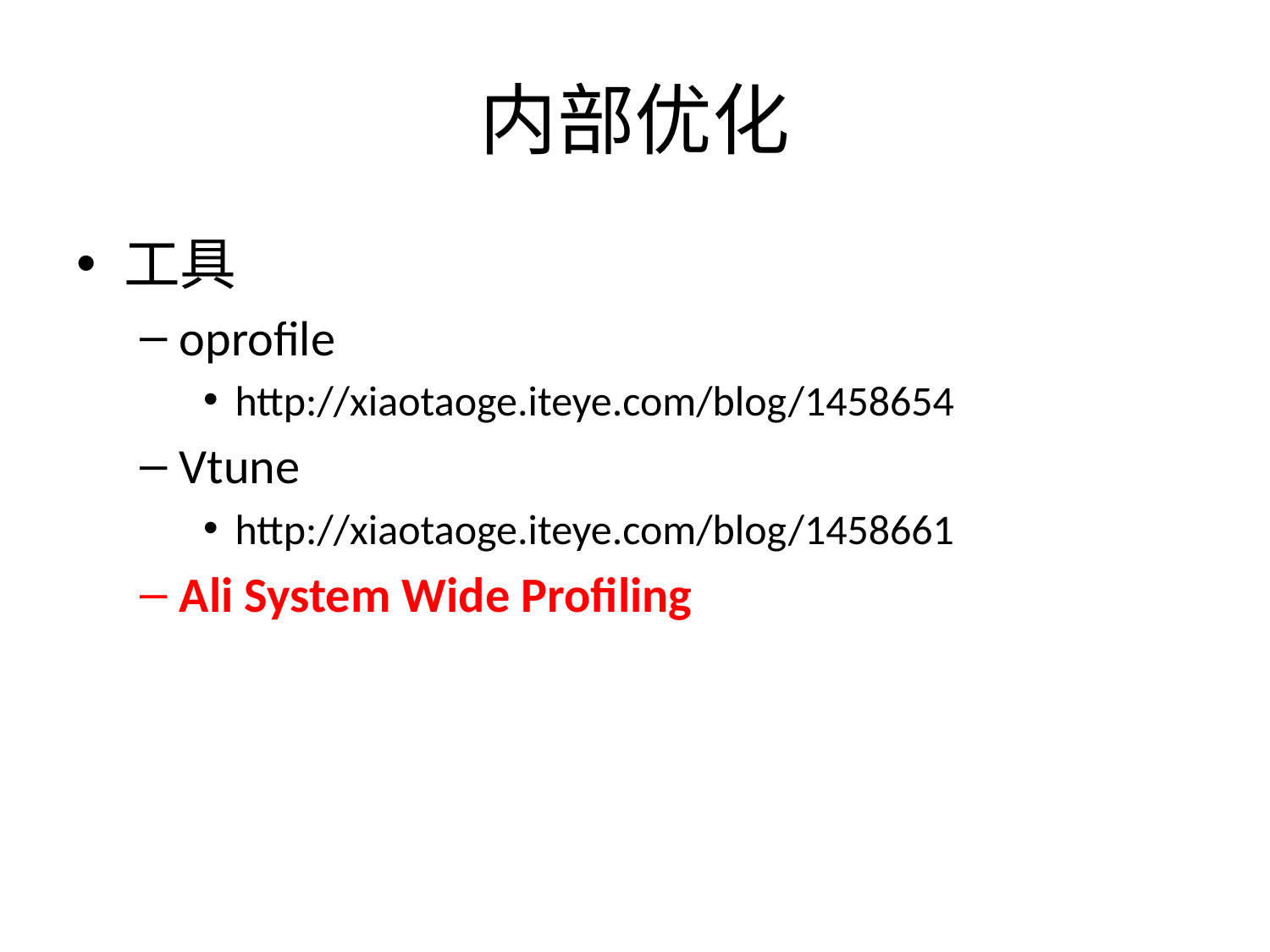

# 内部优化
工具
oprofile
http://xiaotaoge.iteye.com/blog/1458654
Vtune
http://xiaotaoge.iteye.com/blog/1458661
Ali System Wide Profiling